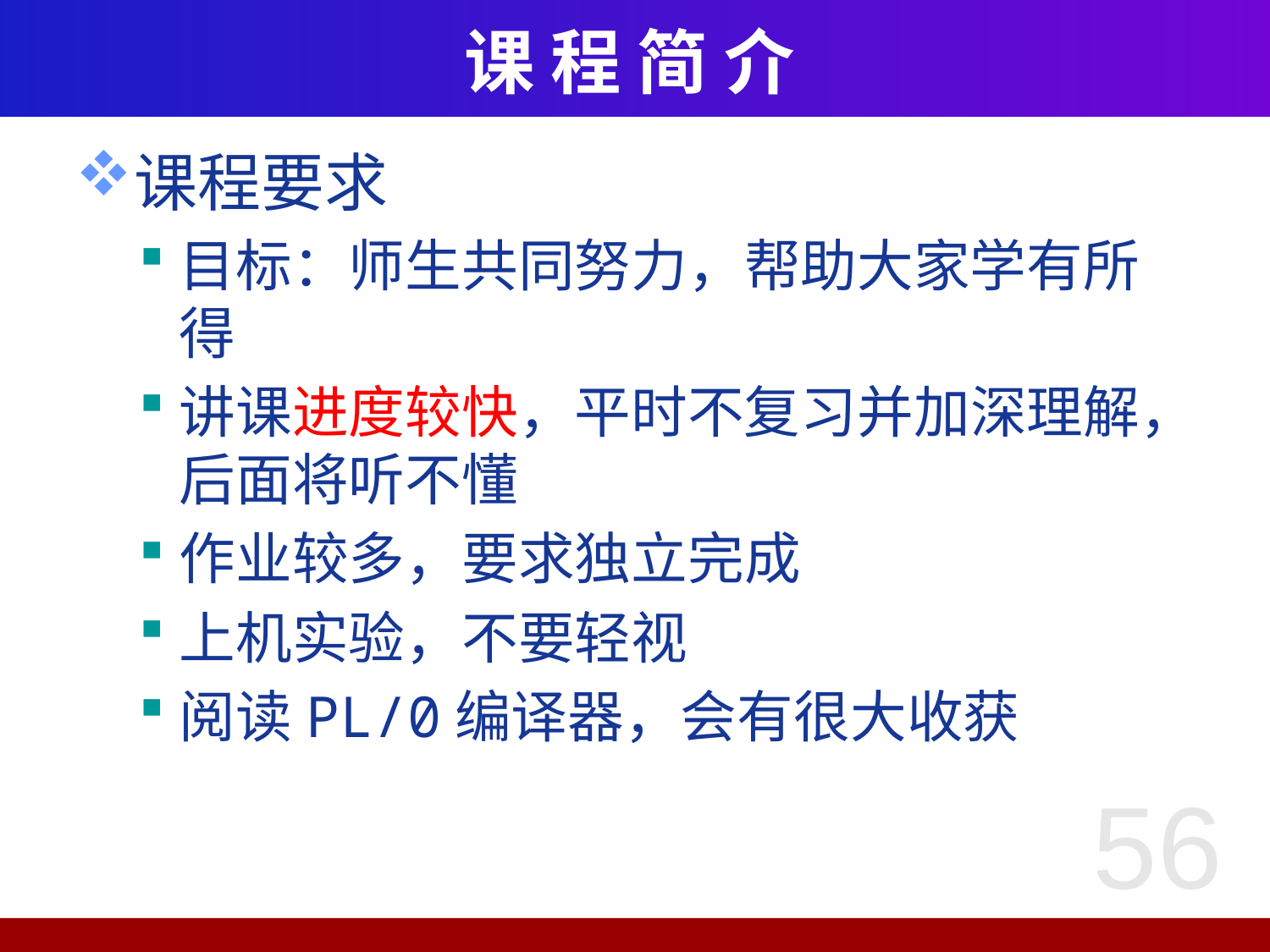

# 课 程 简 介
课程要求
目标：师生共同努力，帮助大家学有所得
讲课进度较快，平时不复习并加深理解，后面将听不懂
作业较多，要求独立完成
上机实验，不要轻视
阅读PL/0编译器，会有很大收获

56